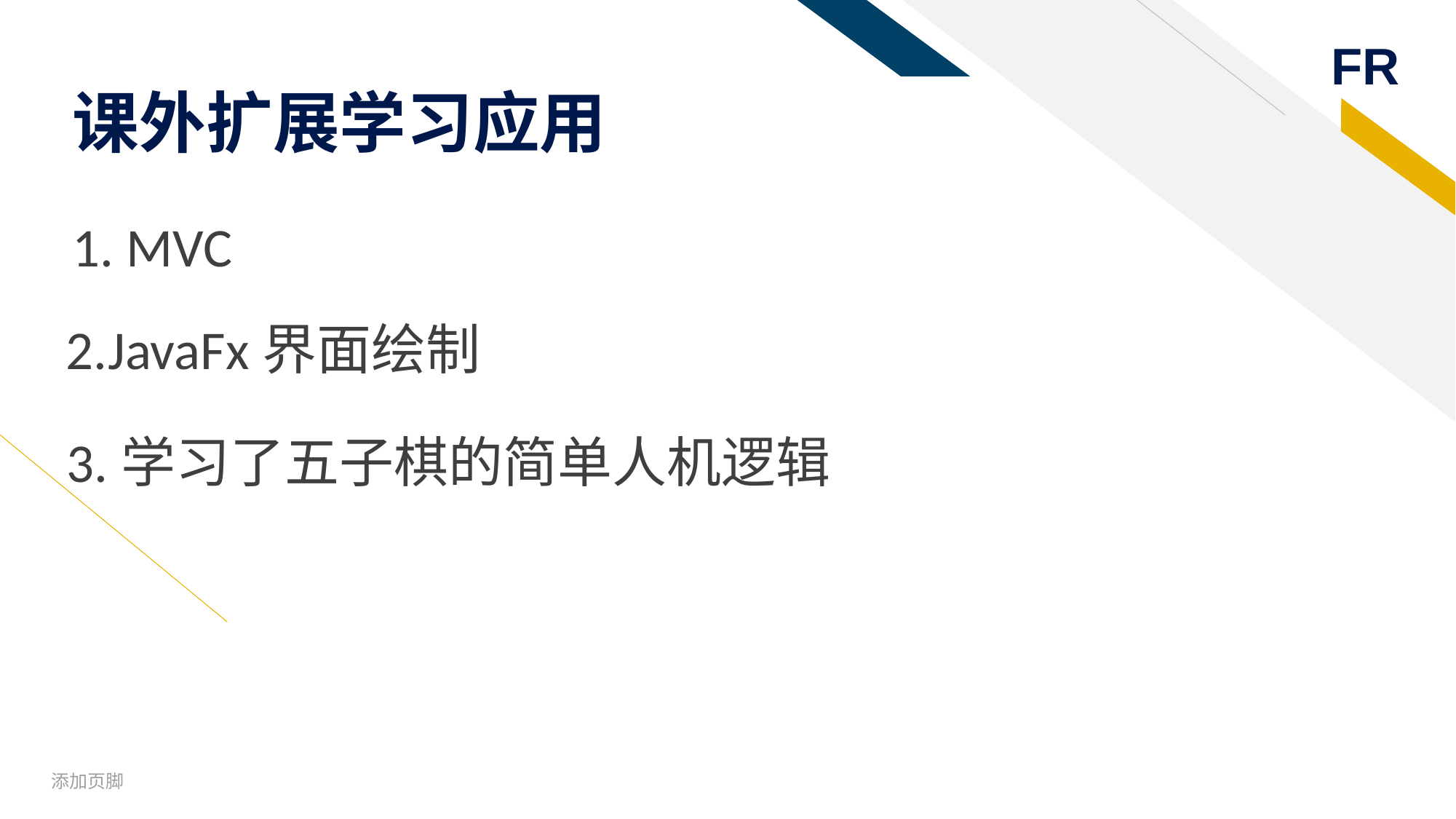

# 课外扩展学习应用
1. MVC
2.JavaFx界面绘制
3.学习了五子棋的简单人机逻辑
添加页脚
11